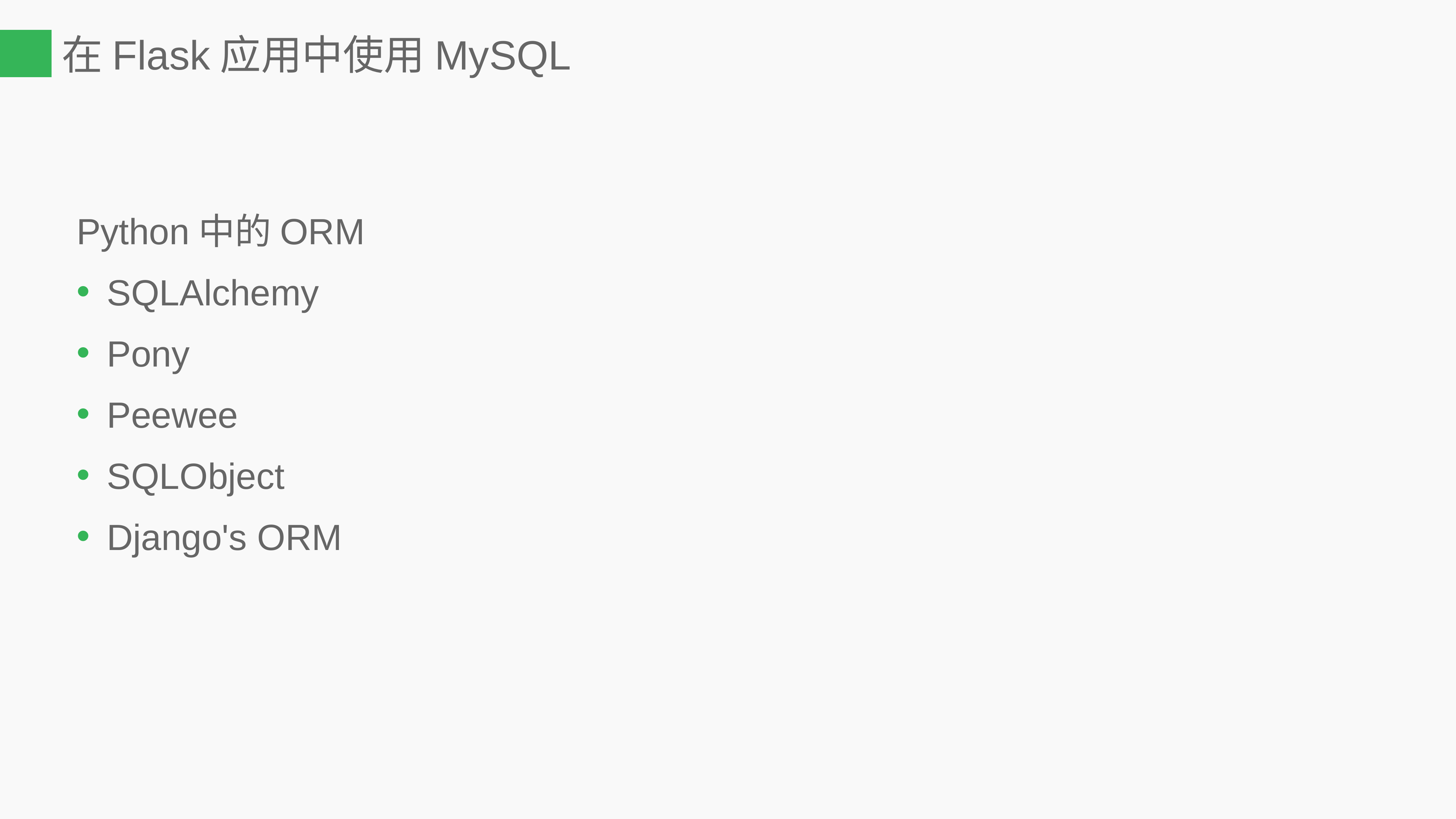

# 在Flask应用中使用MySQL
Python中的ORM
SQLAlchemy
Pony
Peewee
SQLObject
Django's ORM